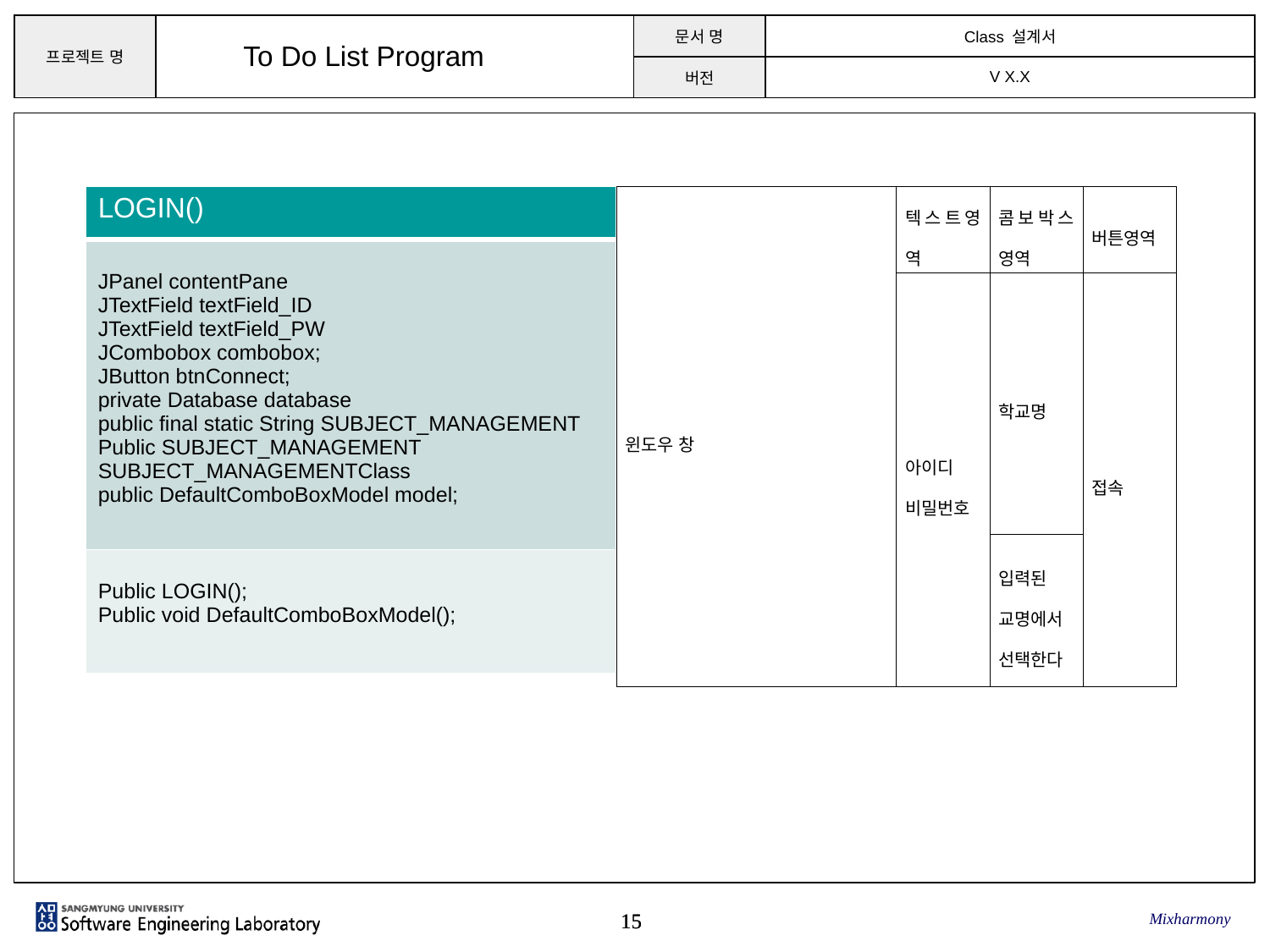

To Do List Program
| LOGIN() |
| --- |
| JPanel contentPane JTextField textField\_ID JTextField textField\_PW JCombobox combobox; JButton btnConnect; private Database database public final static String SUBJECT\_MANAGEMENT Public SUBJECT\_MANAGEMENT SUBJECT\_MANAGEMENTClass public DefaultComboBoxModel model; |
| Public LOGIN(); Public void DefaultComboBoxModel(); |
| 윈도우 창 | 텍스트영역 | 콤보박스영역 | 버튼영역 |
| --- | --- | --- | --- |
|  | 아이디 비밀번호 | 학교명 | 접속 |
|  |  | 입력된 교명에서 선택한다 |  |

Mixharmony